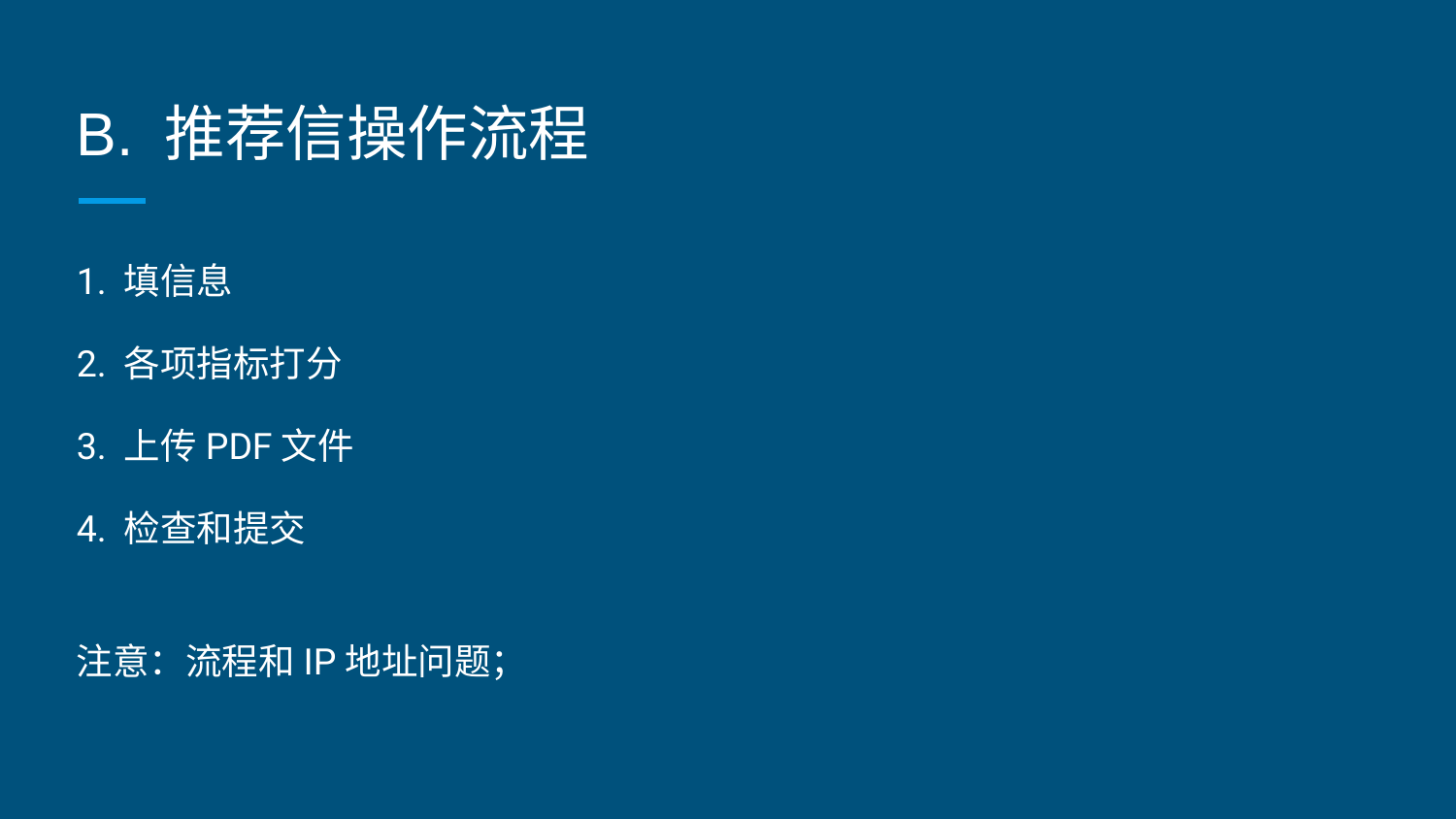

# B. 推荐信操作流程
1. 填信息
2. 各项指标打分
3. 上传PDF文件
4. 检查和提交
注意：流程和IP地址问题；